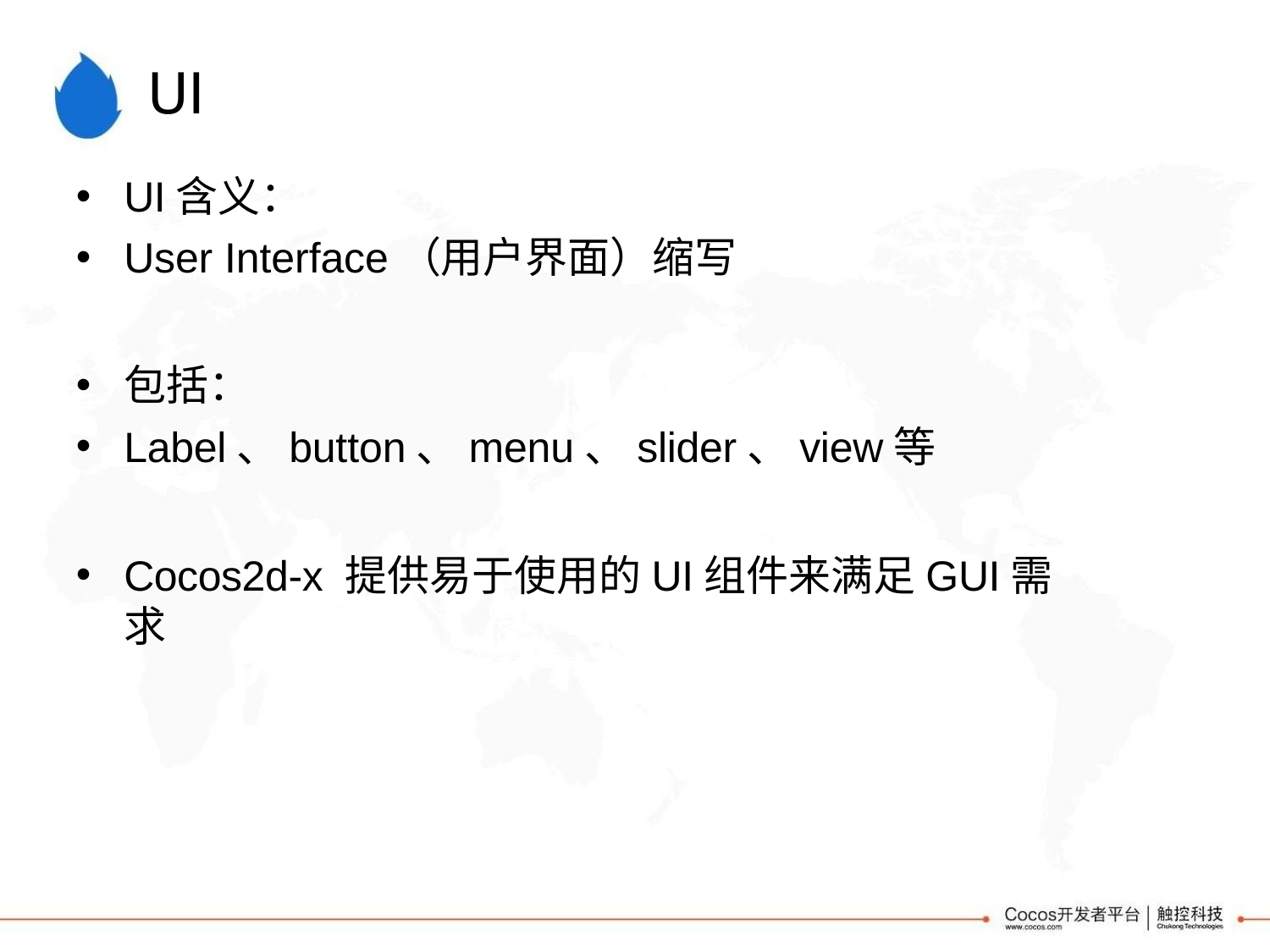

# UI
UI含义：
User Interface（用户界面）缩写

包括：
Label、button、menu、slider、view等

Cocos2d-x 提供易于使用的UI组件来满足GUI需求